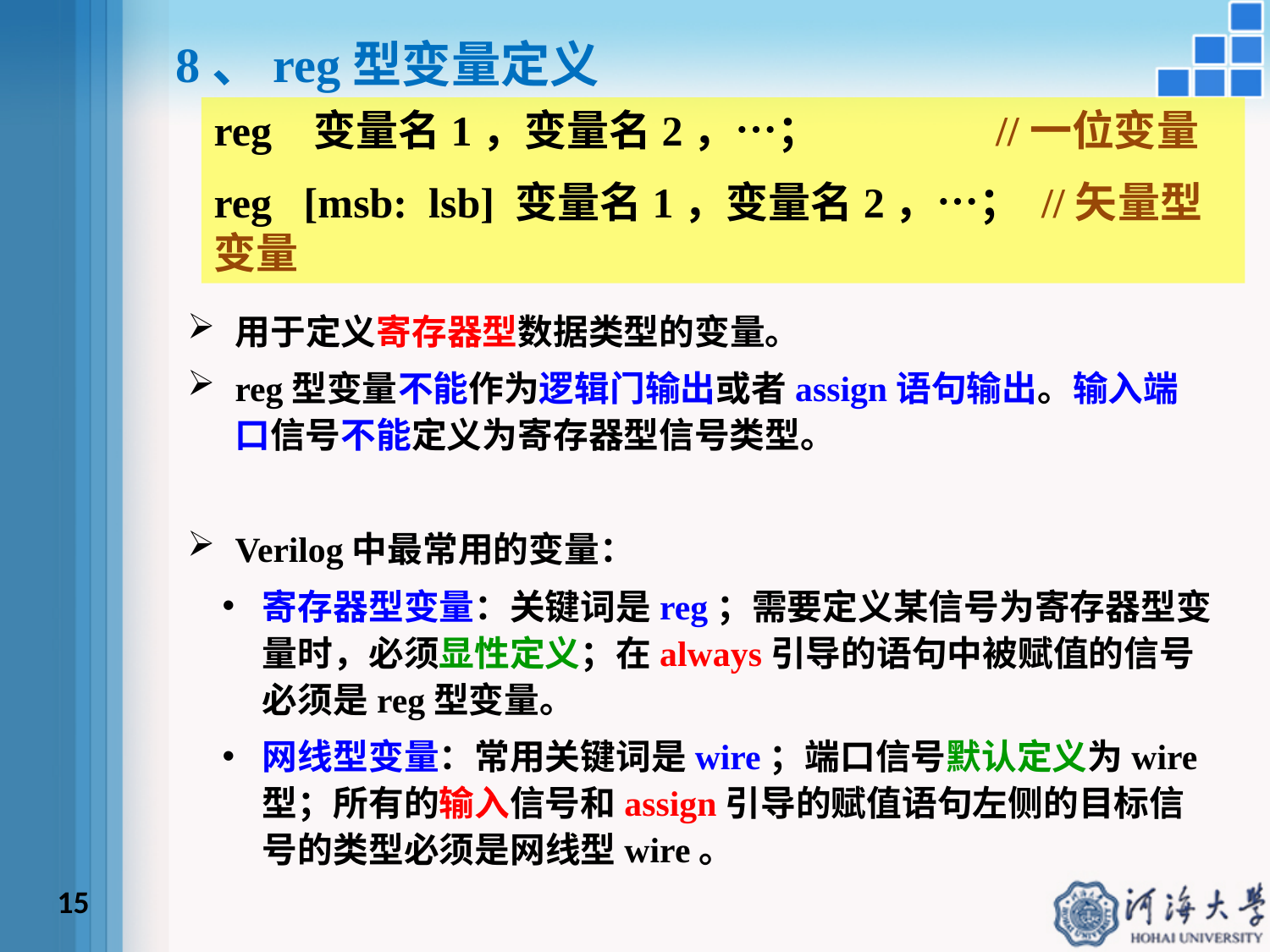

8、reg型变量定义
reg   变量名1，变量名2，…；		 //一位变量
reg   [msb:  lsb] 变量名1，变量名2，…； //矢量型变量
用于定义寄存器型数据类型的变量。
reg型变量不能作为逻辑门输出或者assign语句输出。输入端口信号不能定义为寄存器型信号类型。

Verilog中最常用的变量：
寄存器型变量：关键词是reg；需要定义某信号为寄存器型变量时，必须显性定义；在always引导的语句中被赋值的信号必须是reg型变量。
网线型变量：常用关键词是wire；端口信号默认定义为wire型；所有的输入信号和assign引导的赋值语句左侧的目标信号的类型必须是网线型wire。
15